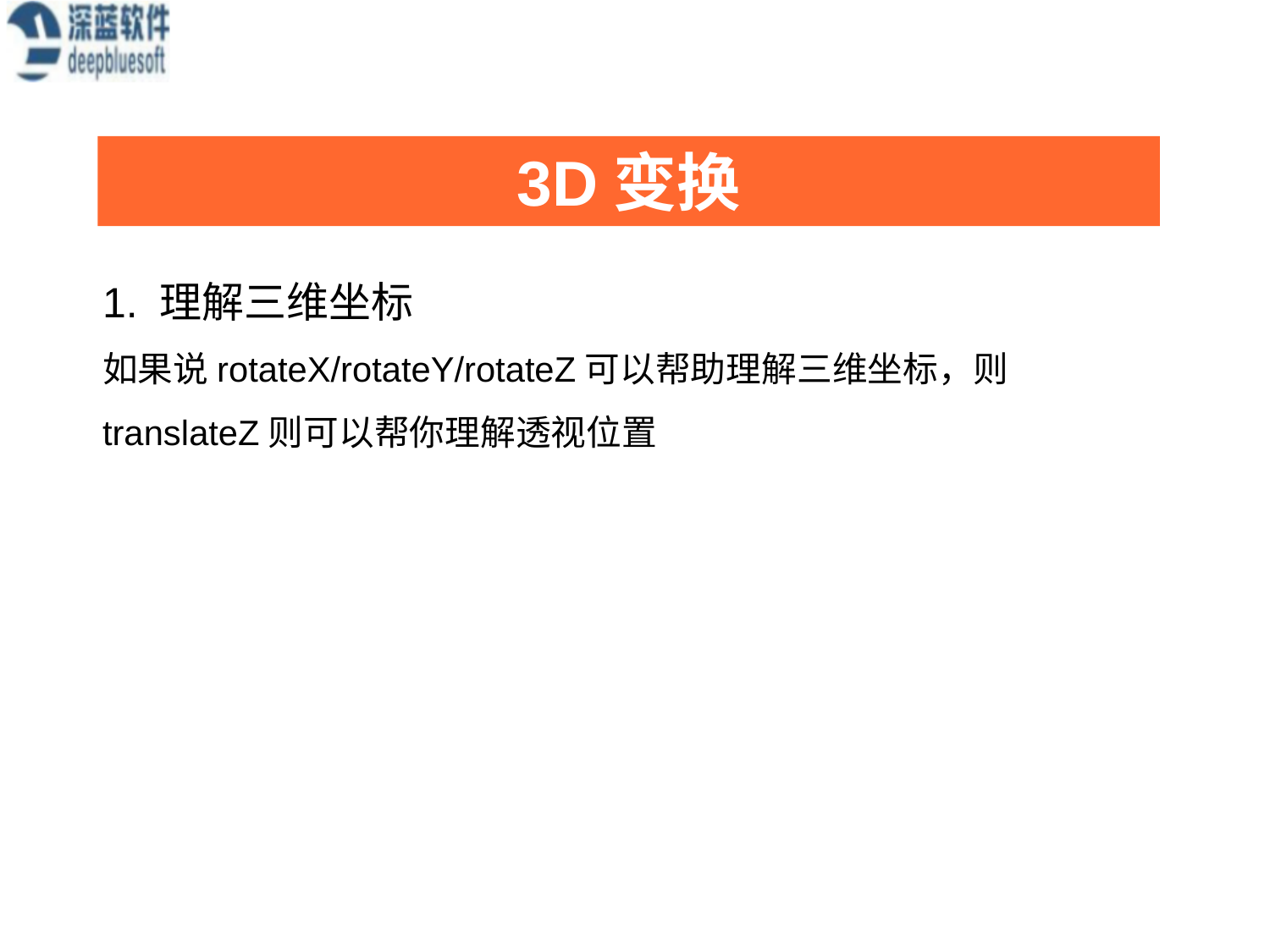

3D变换

1. 理解三维坐标
如果说rotateX/rotateY/rotateZ可以帮助理解三维坐标，则translateZ则可以帮你理解透视位置